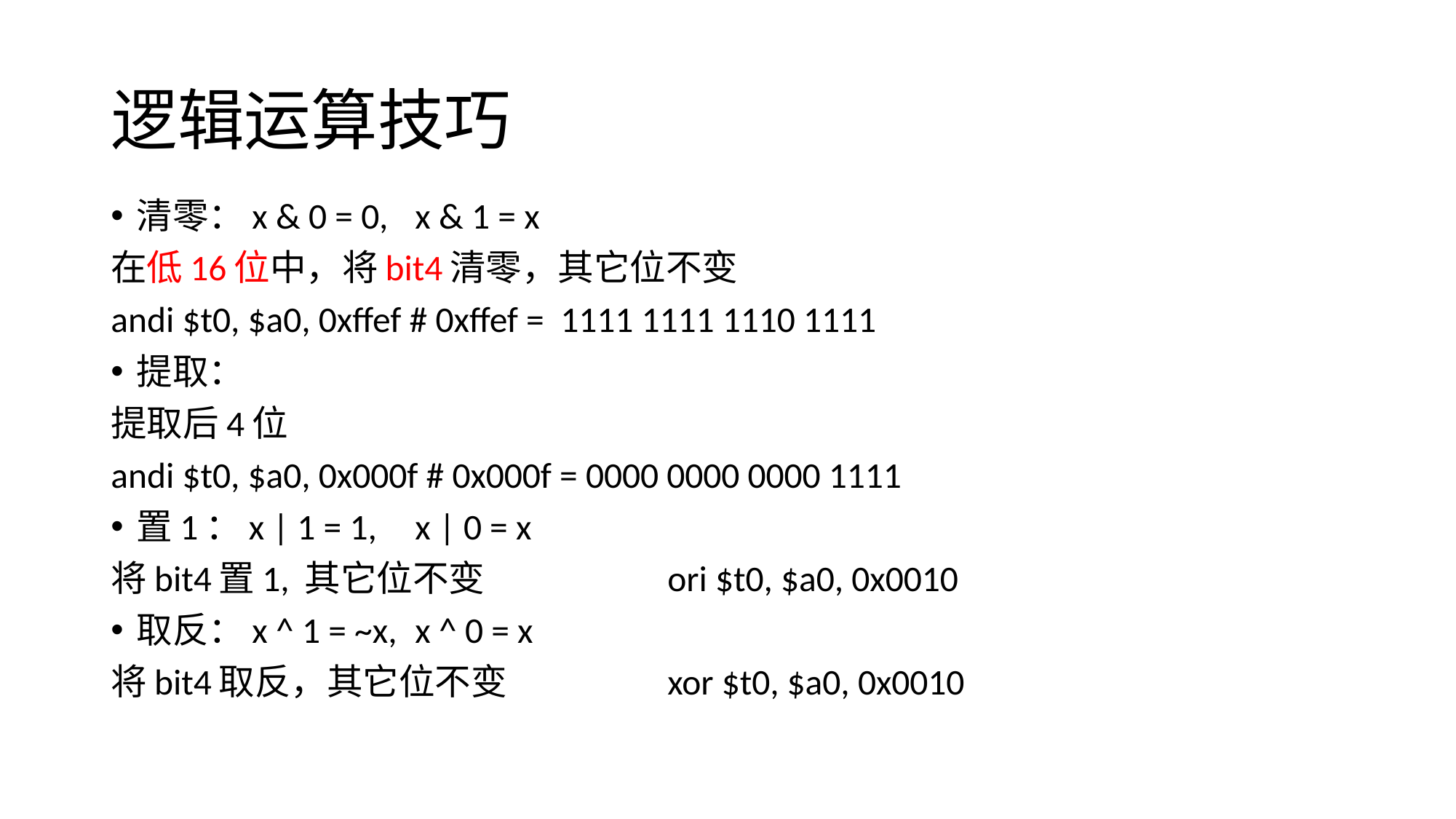

# 逻辑运算技巧
清零：x & 0 = 0,		x & 1 = x
在低16位中，将bit4清零，其它位不变
andi $t0, $a0, 0xffef # 0xffef =  1111 1111 1110 1111
提取：
提取后4位
andi $t0, $a0, 0x000f # 0x000f = 0000 0000 0000 1111
置1：x | 1 = 1,		x | 0 = x
将bit4置1, 其它位不变		ori $t0, $a0, 0x0010
取反：x ^ 1 = ~x,		x ^ 0 = x
将bit4取反，其它位不变		xor $t0, $a0, 0x0010